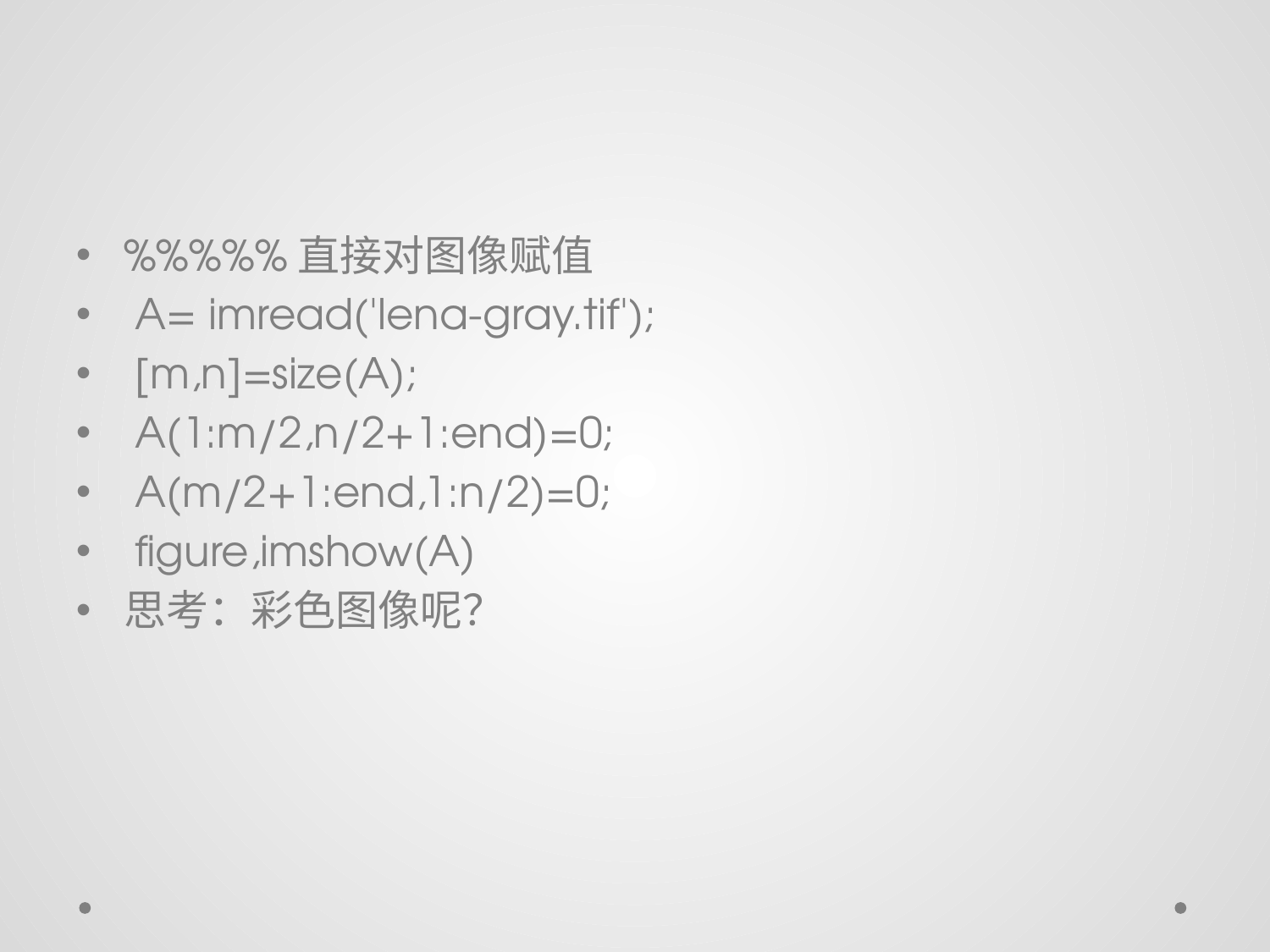

#
%%%%%直接对图像赋值
 A= imread('lena-gray.tif');
 [m,n]=size(A);
 A(1:m/2,n/2+1:end)=0;
 A(m/2+1:end,1:n/2)=0;
 figure,imshow(A)
思考：彩色图像呢？